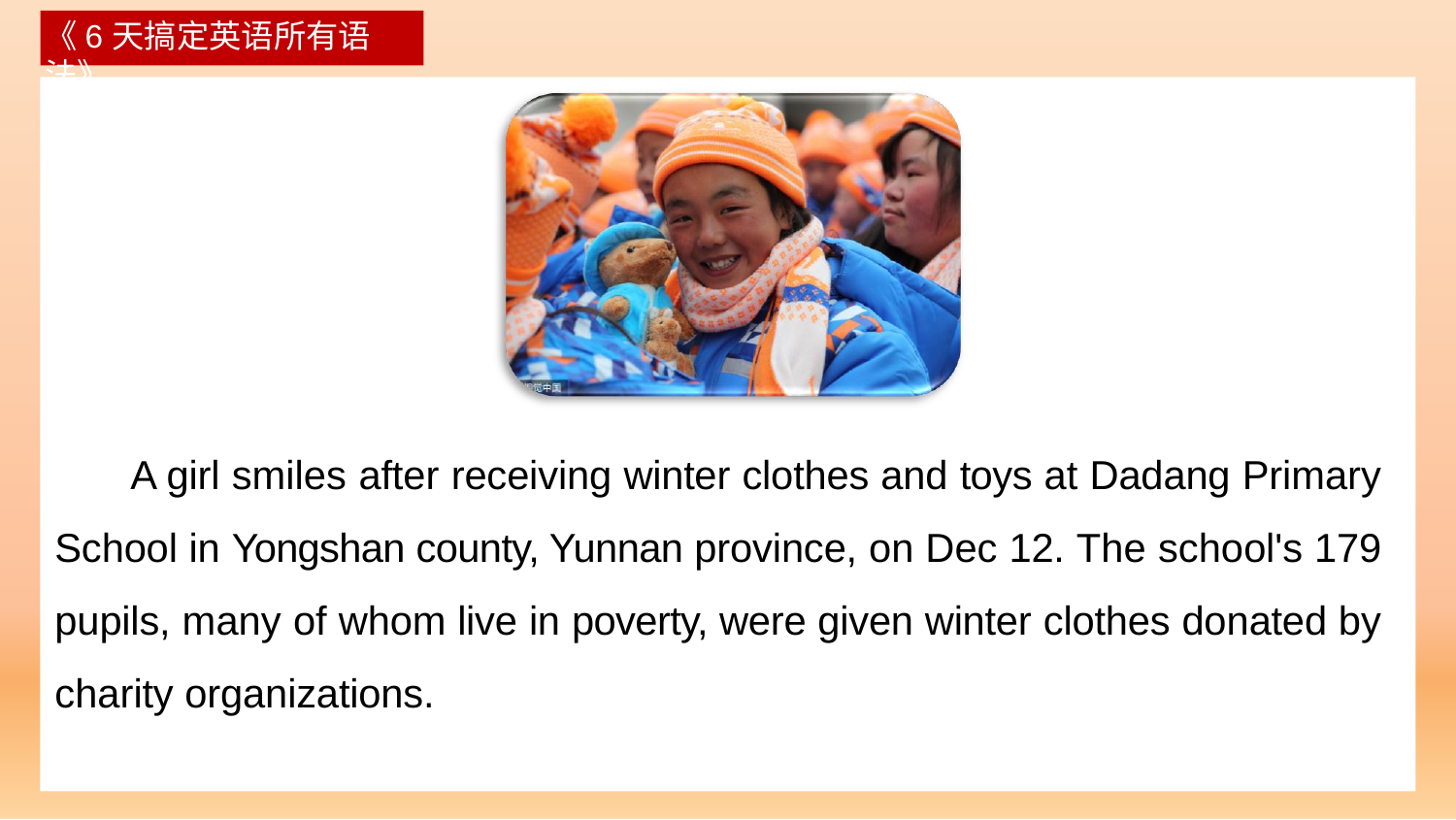

# 《6天搞定英语所有语法》

A girl smiles after receiving winter clothes and toys at Dadang Primary  School in Yongshan county, Yunnan province, on Dec 12. The school's 179  pupils, many of whom live in poverty, were given winter clothes donated by  charity organizations.